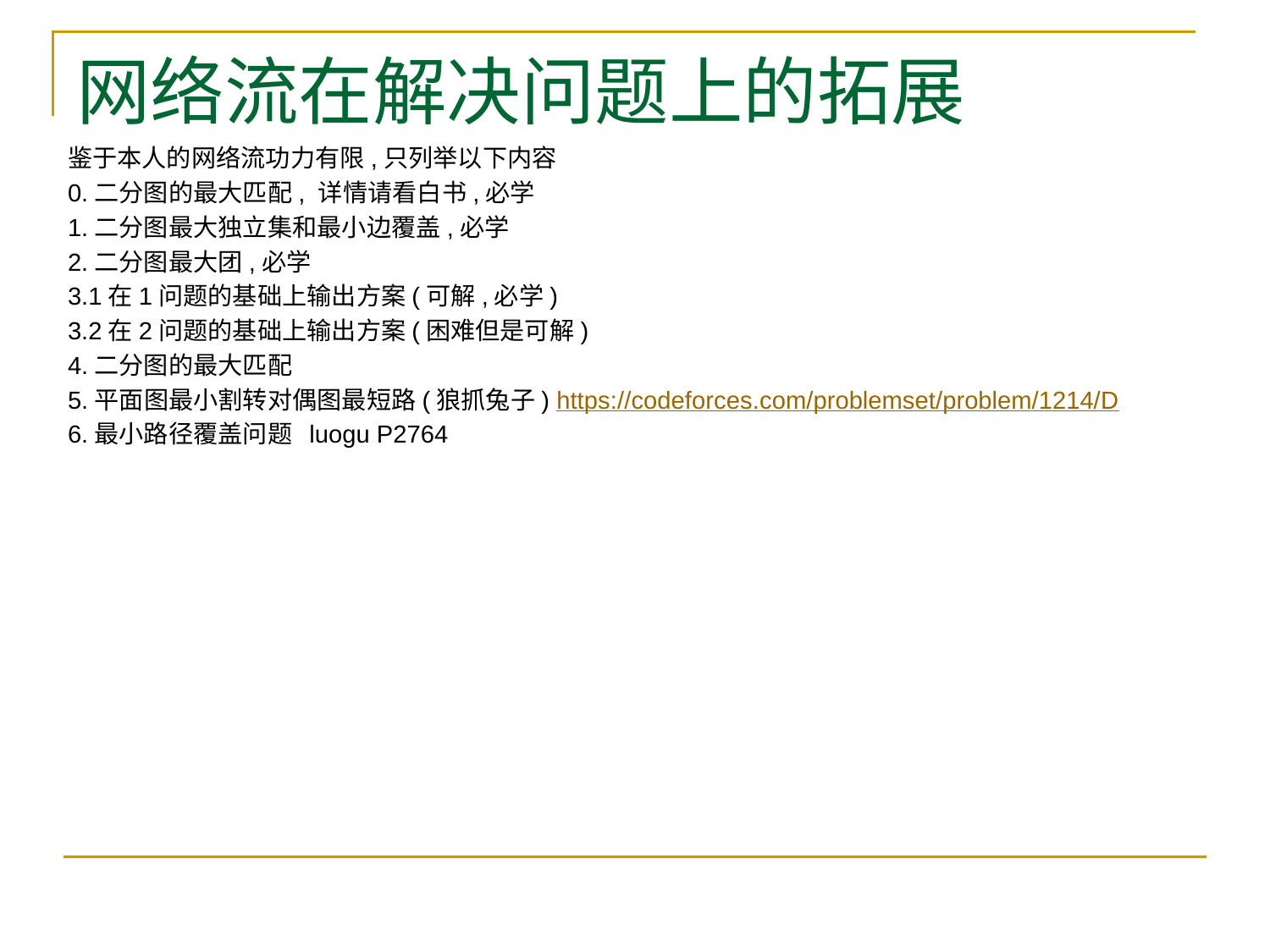

# 网络流在解决问题上的拓展
鉴于本人的网络流功力有限,只列举以下内容
0.二分图的最大匹配, 详情请看白书,必学
1.二分图最大独立集和最小边覆盖,必学
2.二分图最大团,必学
3.1在1问题的基础上输出方案(可解,必学)
3.2在2问题的基础上输出方案(困难但是可解)
4.二分图的最大匹配
5.平面图最小割转对偶图最短路(狼抓兔子) https://codeforces.com/problemset/problem/1214/D
6.最小路径覆盖问题  luogu P2764